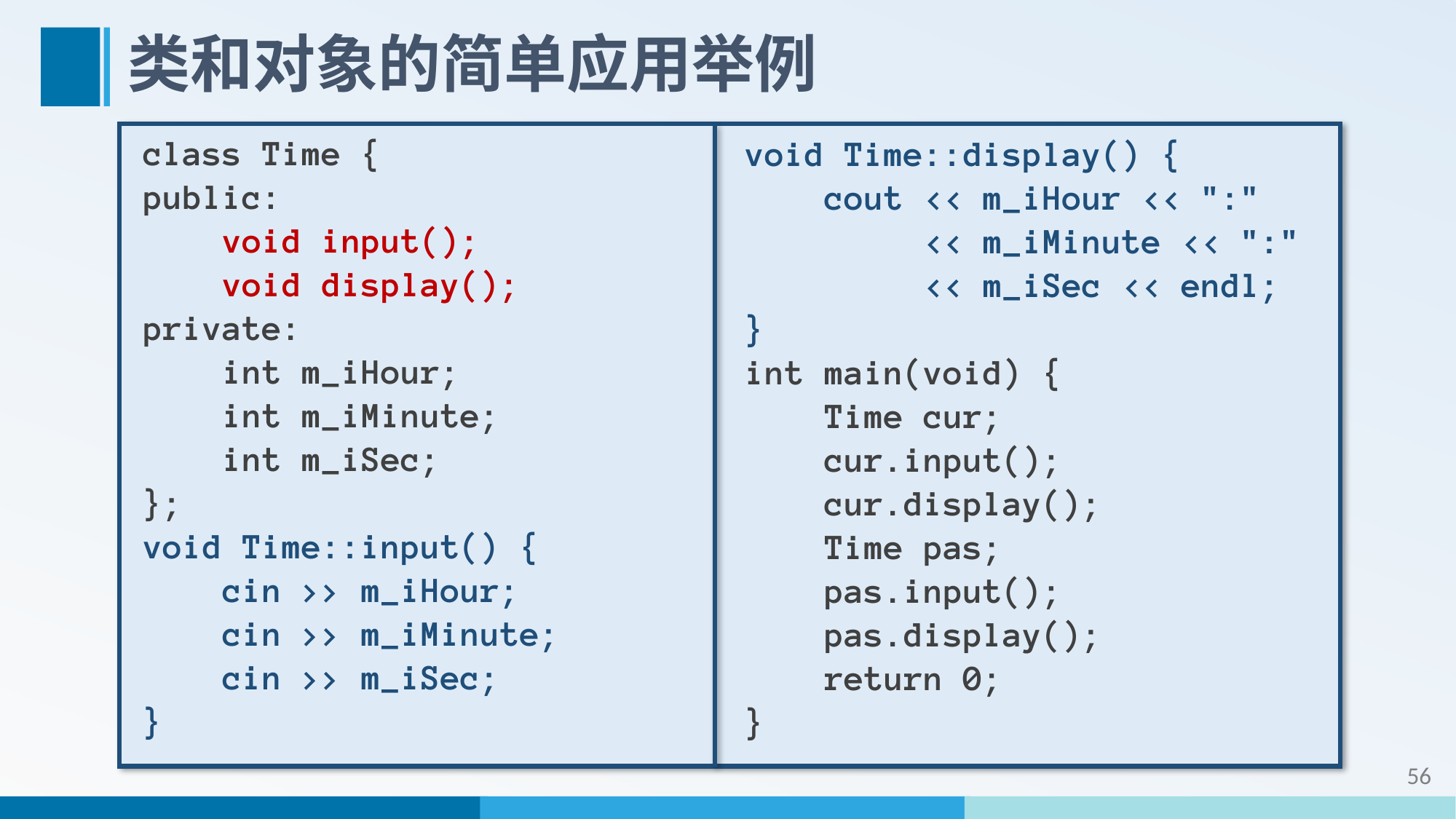

# 类和对象的简单应用举例

class Time {
public:
    void input();
    void display();
private:
    int m_iHour;
    int m_iMinute;
    int m_iSec;
};
void Time::input() {
    cin >> m_iHour;
    cin >> m_iMinute;
    cin >> m_iSec;
}
void Time::display() {
    cout << m_iHour << ":"
         << m_iMinute << ":"
         << m_iSec << endl;
}
int main(void) {
    Time cur;
    cur.input();
    cur.display();
    Time pas;
    pas.input();
    pas.display();
    return 0;
}